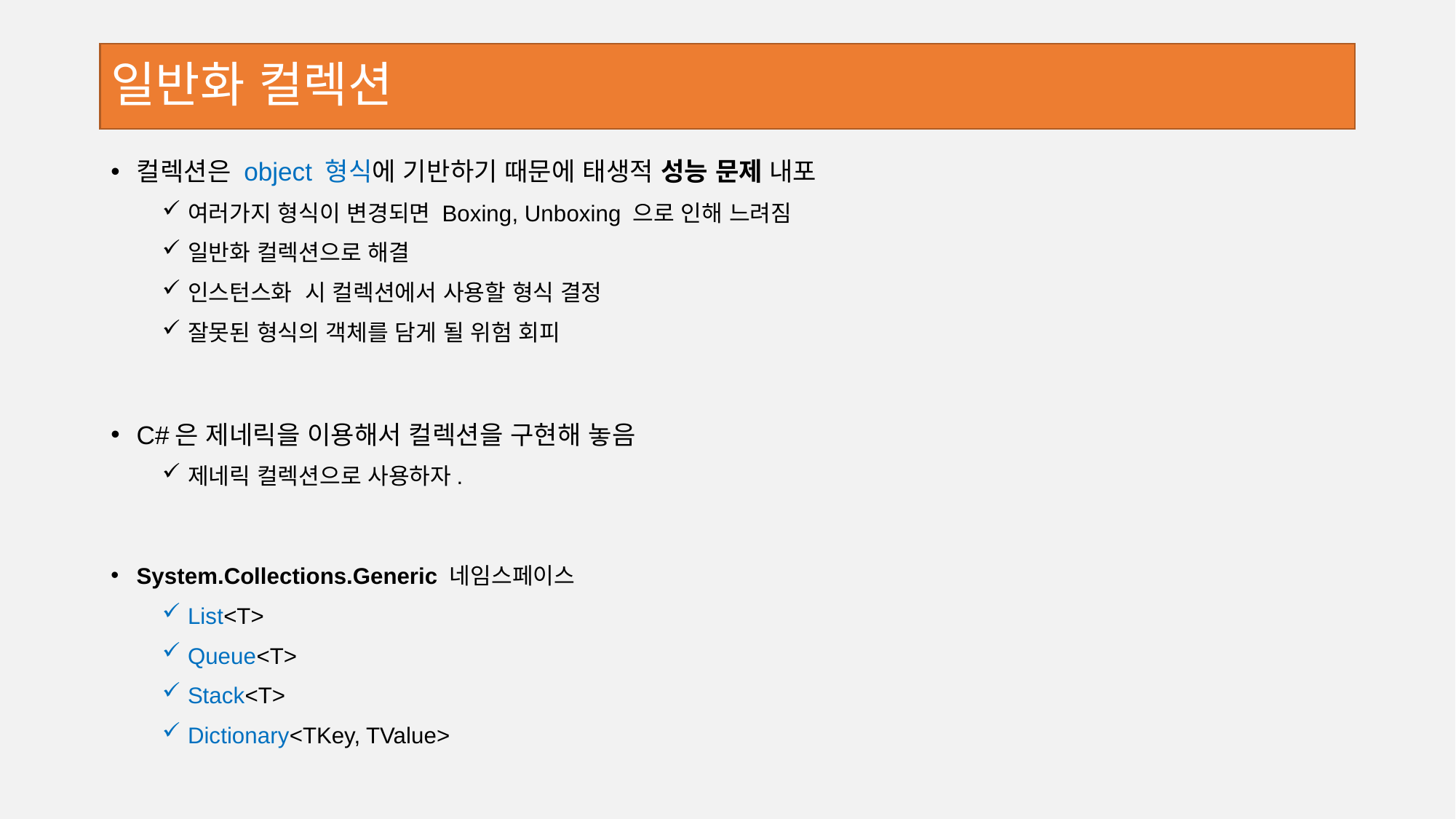

# 일반화 컬렉션
컬렉션은 object 형식에 기반하기 때문에 태생적 성능 문제 내포
여러가지 형식이 변경되면 Boxing, Unboxing 으로 인해 느려짐
일반화 컬렉션으로 해결
인스턴스화  시 컬렉션에서 사용할 형식 결정
잘못된 형식의 객체를 담게 될 위험 회피

C#은 제네릭을 이용해서 컬렉션을 구현해 놓음
제네릭 컬렉션으로 사용하자.

System.Collections.Generic 네임스페이스
List<T>
Queue<T>
Stack<T>
Dictionary<TKey, TValue>